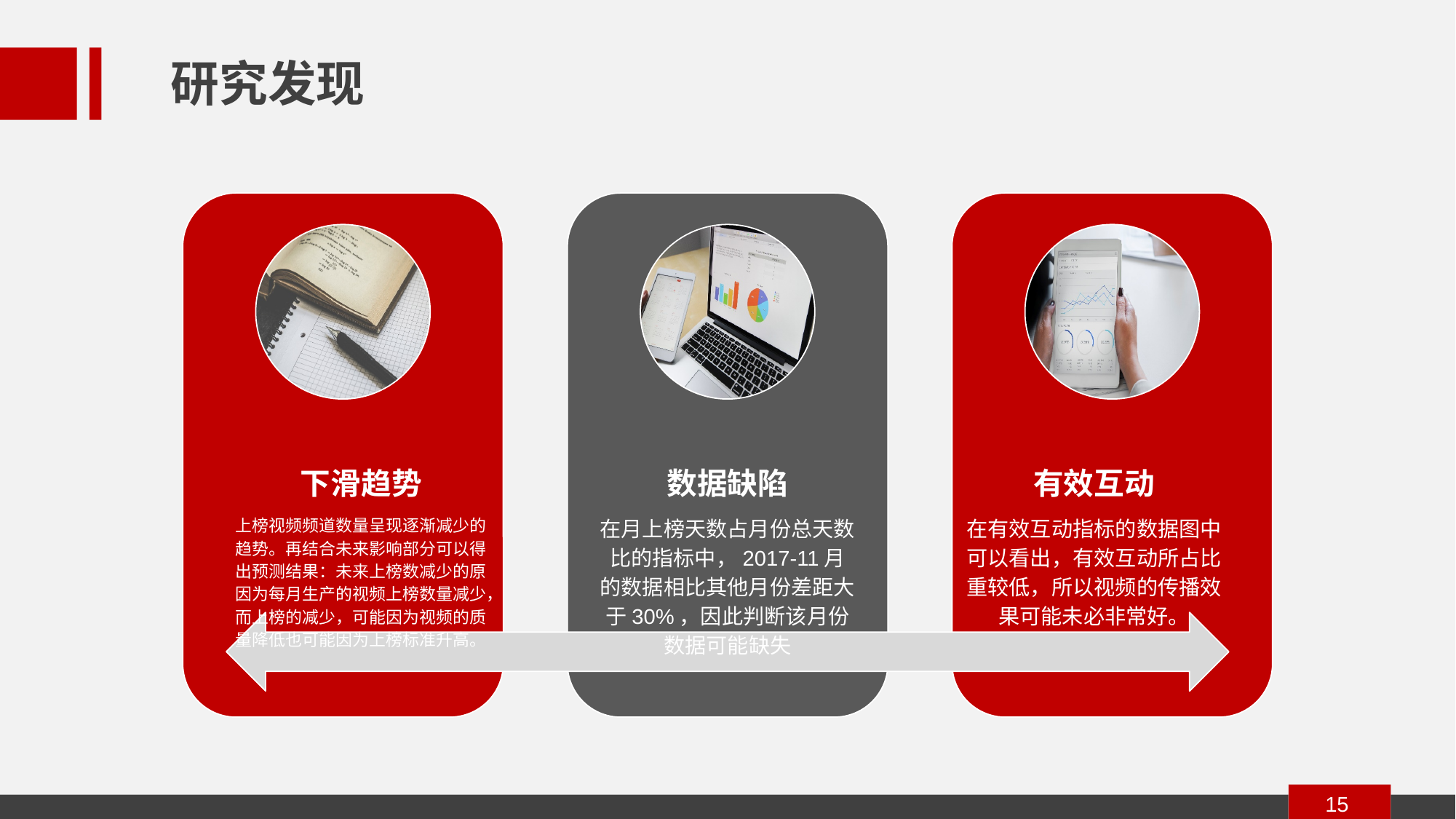

研究发现

下滑趋势
数据缺陷
有效互动
上榜视频频道数量呈现逐渐减少的趋势。再结合未来影响部分可以得出预测结果：未来上榜数减少的原因为每月生产的视频上榜数量减少，而上榜的减少，可能因为视频的质量降低也可能因为上榜标准升高。
在月上榜天数占月份总天数比的指标中，2017-11月的数据相比其他月份差距大于30%，因此判断该月份数据可能缺失
在有效互动指标的数据图中可以看出，有效互动所占比重较低，所以视频的传播效果可能未必非常好。